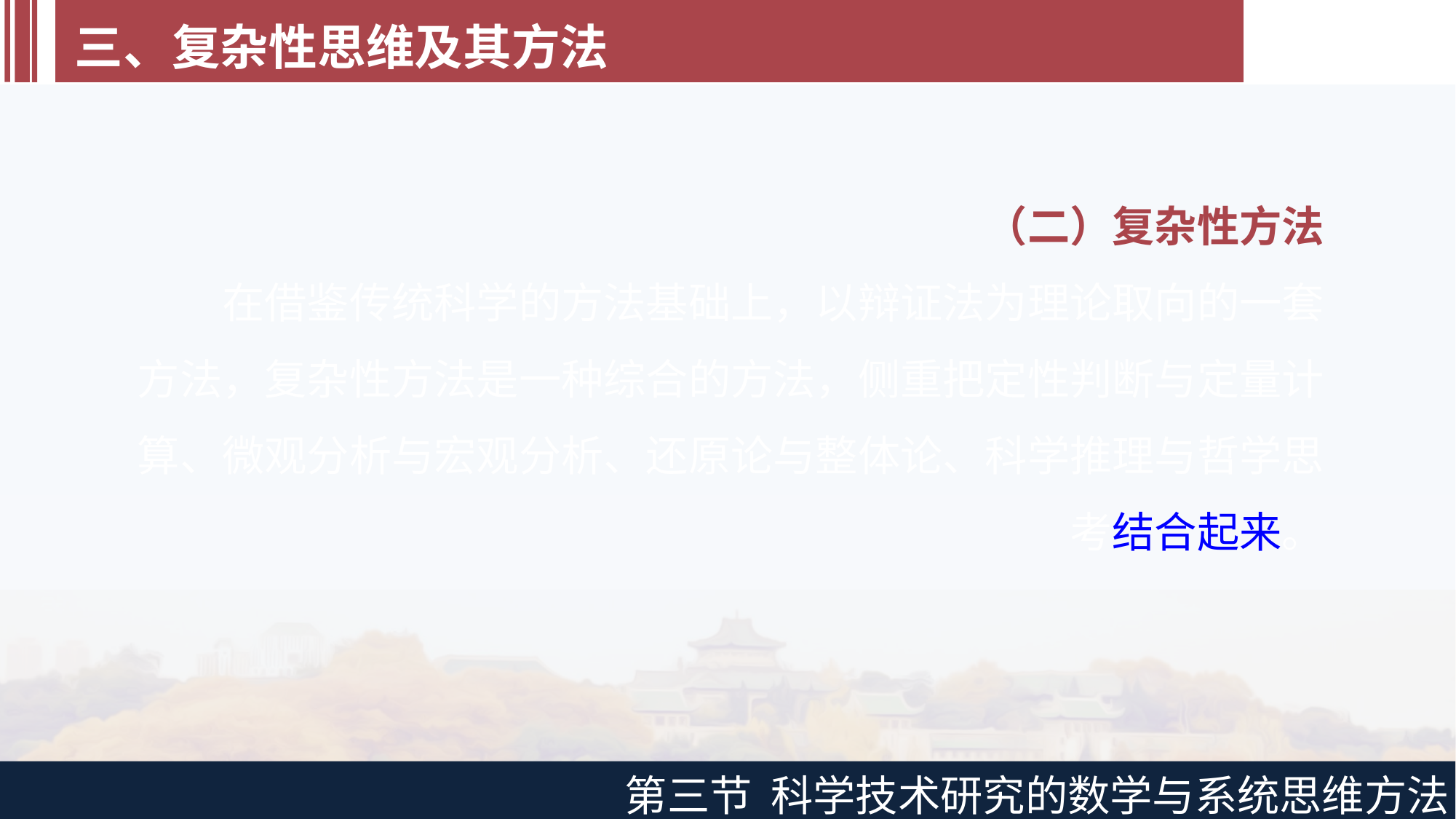

三、复杂性思维及其方法
（二）复杂性方法
在借鉴传统科学的方法基础上，以辩证法为理论取向的一套方法，复杂性方法是一种综合的方法，侧重把定性判断与定量计算、微观分析与宏观分析、还原论与整体论、科学推理与哲学思考结合起来。
第三节  科学技术研究的数学与系统思维方法